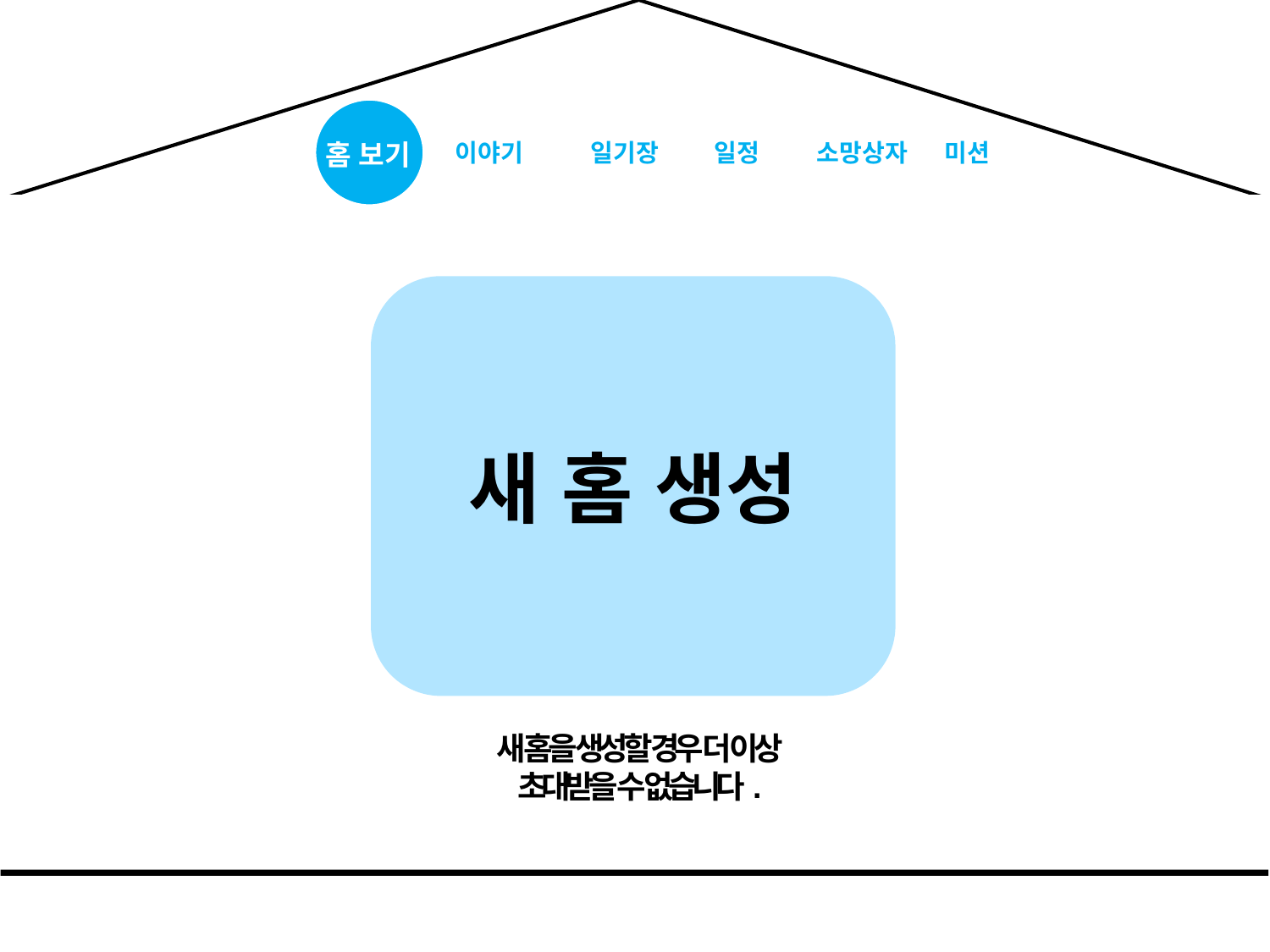

홈 보기
홈 보기
이야기
일기장
일정
소망상자
미션

새 홈 생성
새 홈을 생성할 경우 더 이상
초대받을 수 없습니다.